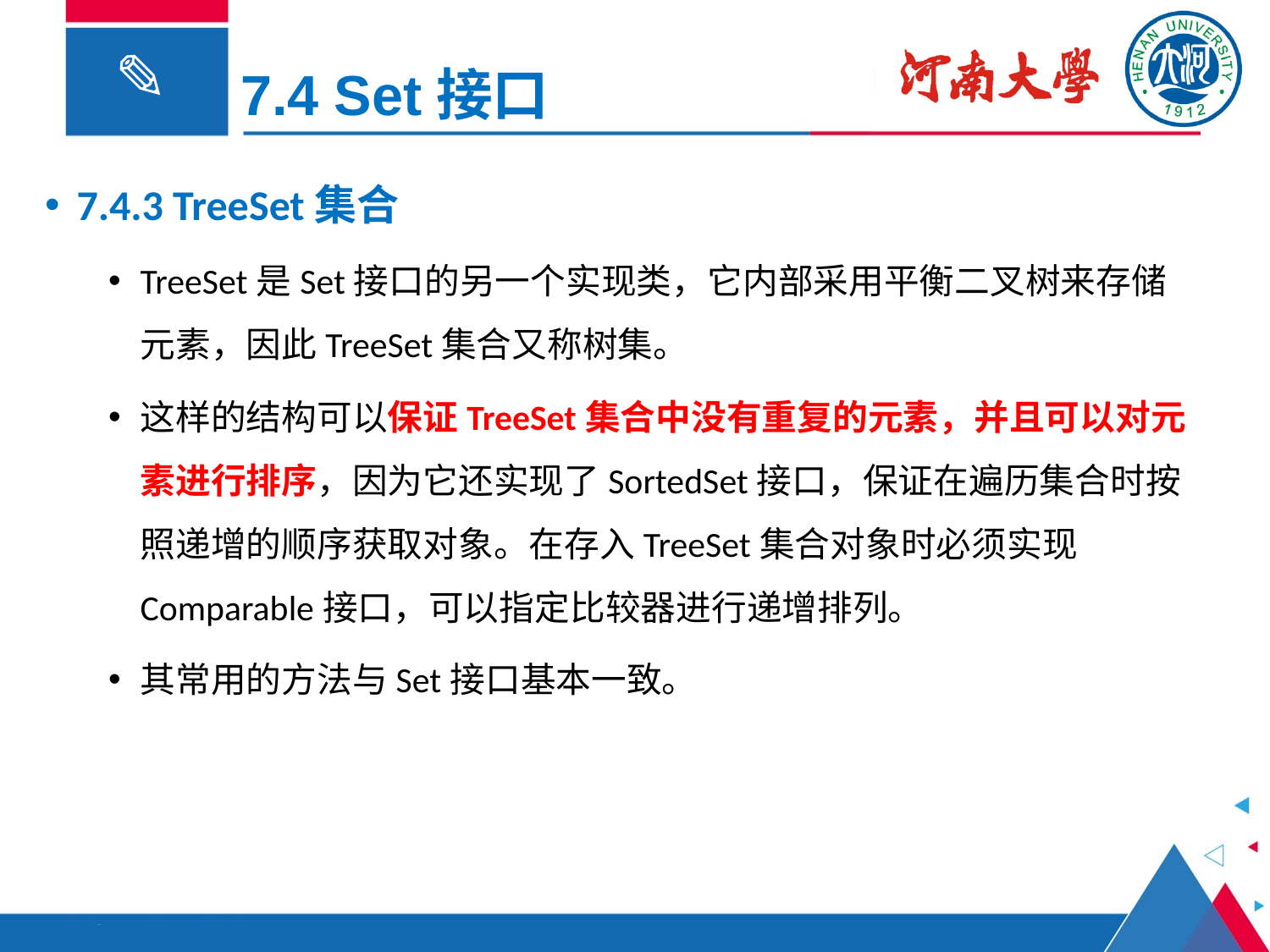

7.4 Set接口
7.4.3 TreeSet集合
TreeSet是Set接口的另一个实现类，它内部采用平衡二叉树来存储元素，因此TreeSet集合又称树集。
这样的结构可以保证TreeSet集合中没有重复的元素，并且可以对元素进行排序，因为它还实现了SortedSet接口，保证在遍历集合时按照递增的顺序获取对象。在存入TreeSet集合对象时必须实现Comparable接口，可以指定比较器进行递增排列。
其常用的方法与Set接口基本一致。